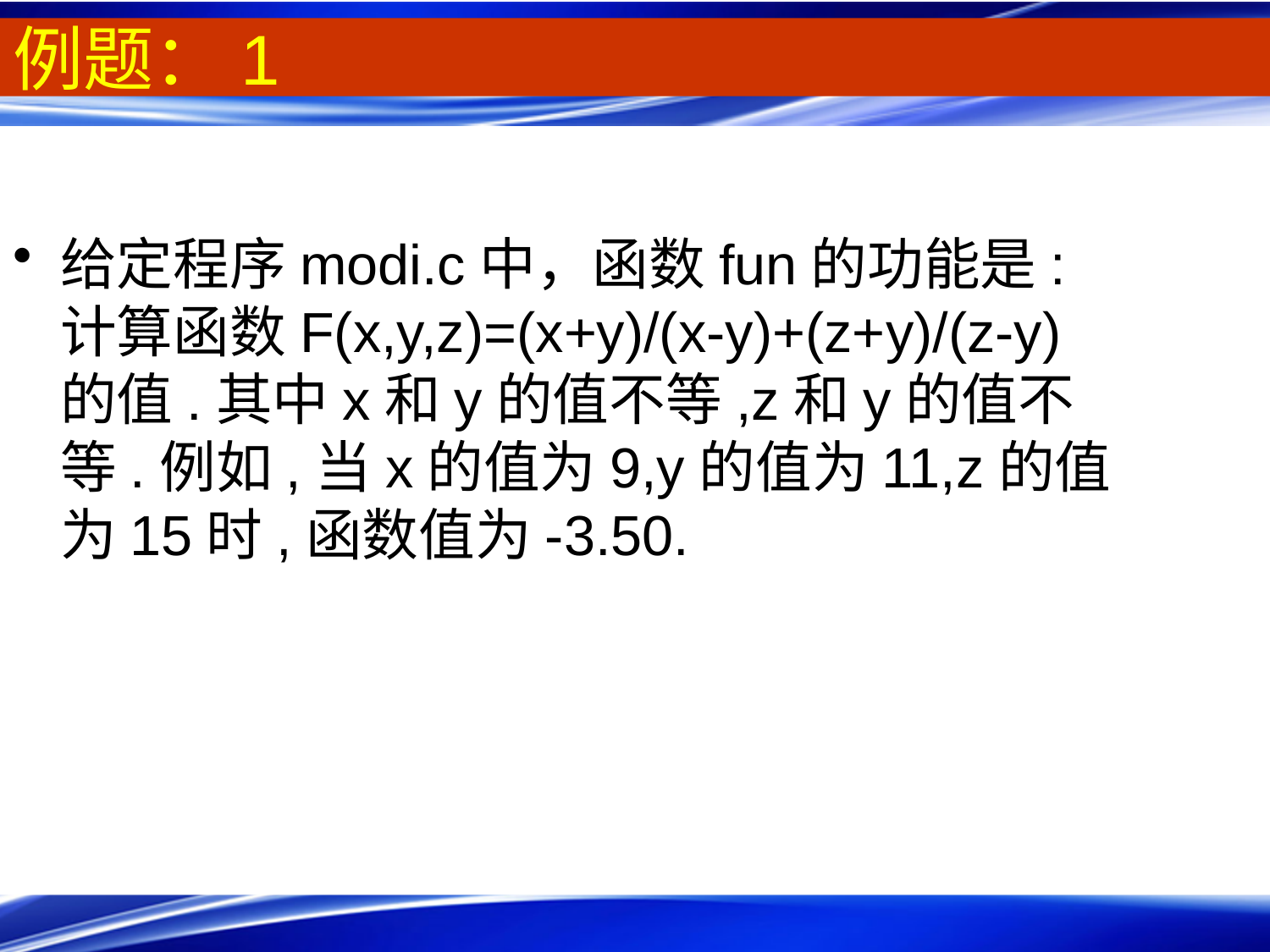

# 例题：1
给定程序modi.c中，函数fun的功能是:计算函数F(x,y,z)=(x+y)/(x-y)+(z+y)/(z-y)的值.其中x和y的值不等,z和y的值不等.例如,当x的值为9,y的值为11,z的值为15时,函数值为-3.50.
程序修改：8。